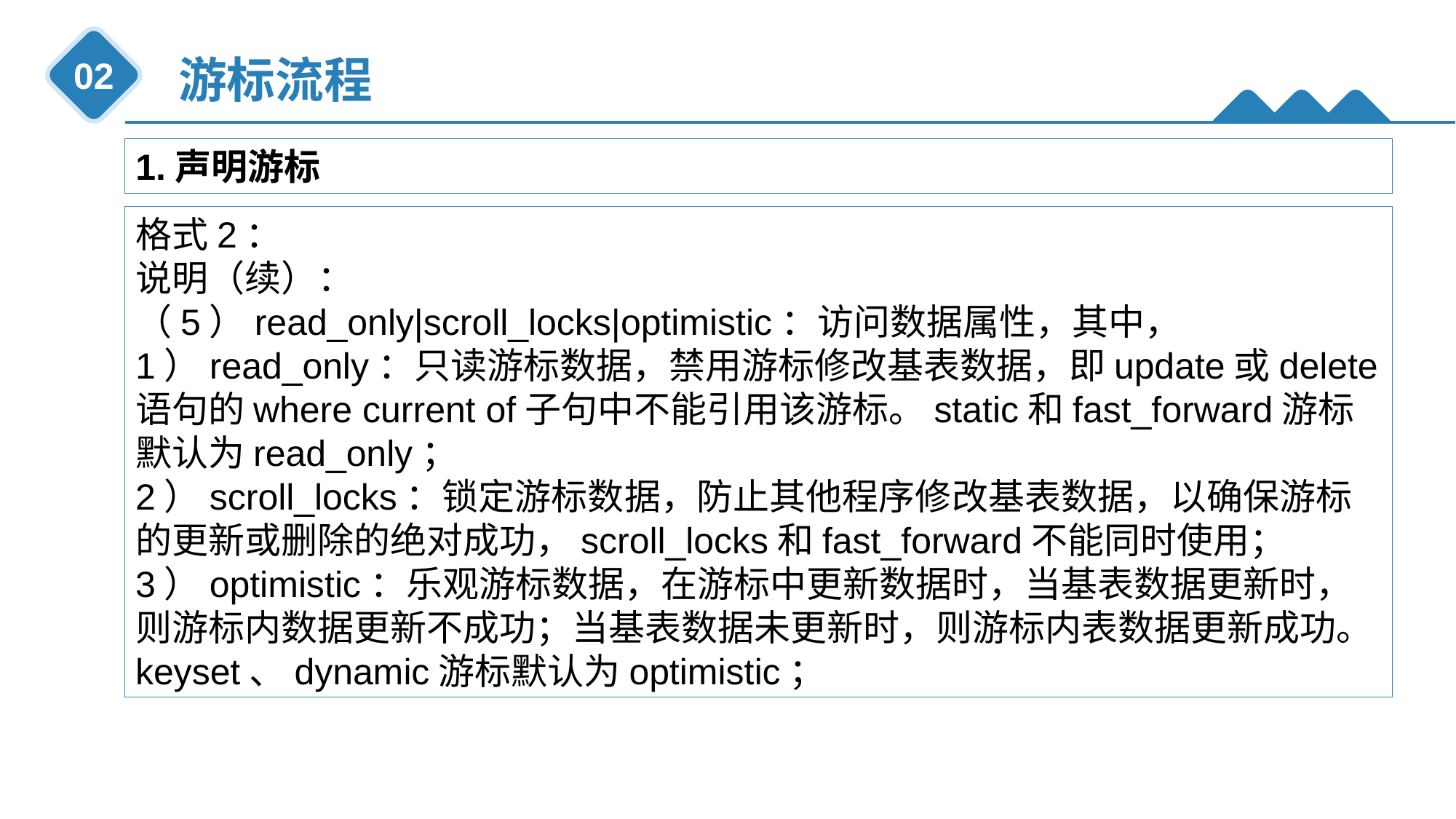

游标流程
02

1.声明游标
格式2：
说明（续）：
（5）read_only|scroll_locks|optimistic：访问数据属性，其中，
1）read_only：只读游标数据，禁用游标修改基表数据，即update或delete语句的where current of子句中不能引用该游标。static和fast_forward游标默认为read_only；
2）scroll_locks：锁定游标数据，防止其他程序修改基表数据，以确保游标的更新或删除的绝对成功，scroll_locks和fast_forward不能同时使用；
3）optimistic：乐观游标数据，在游标中更新数据时，当基表数据更新时，则游标内数据更新不成功；当基表数据未更新时，则游标内表数据更新成功。keyset、dynamic游标默认为optimistic；